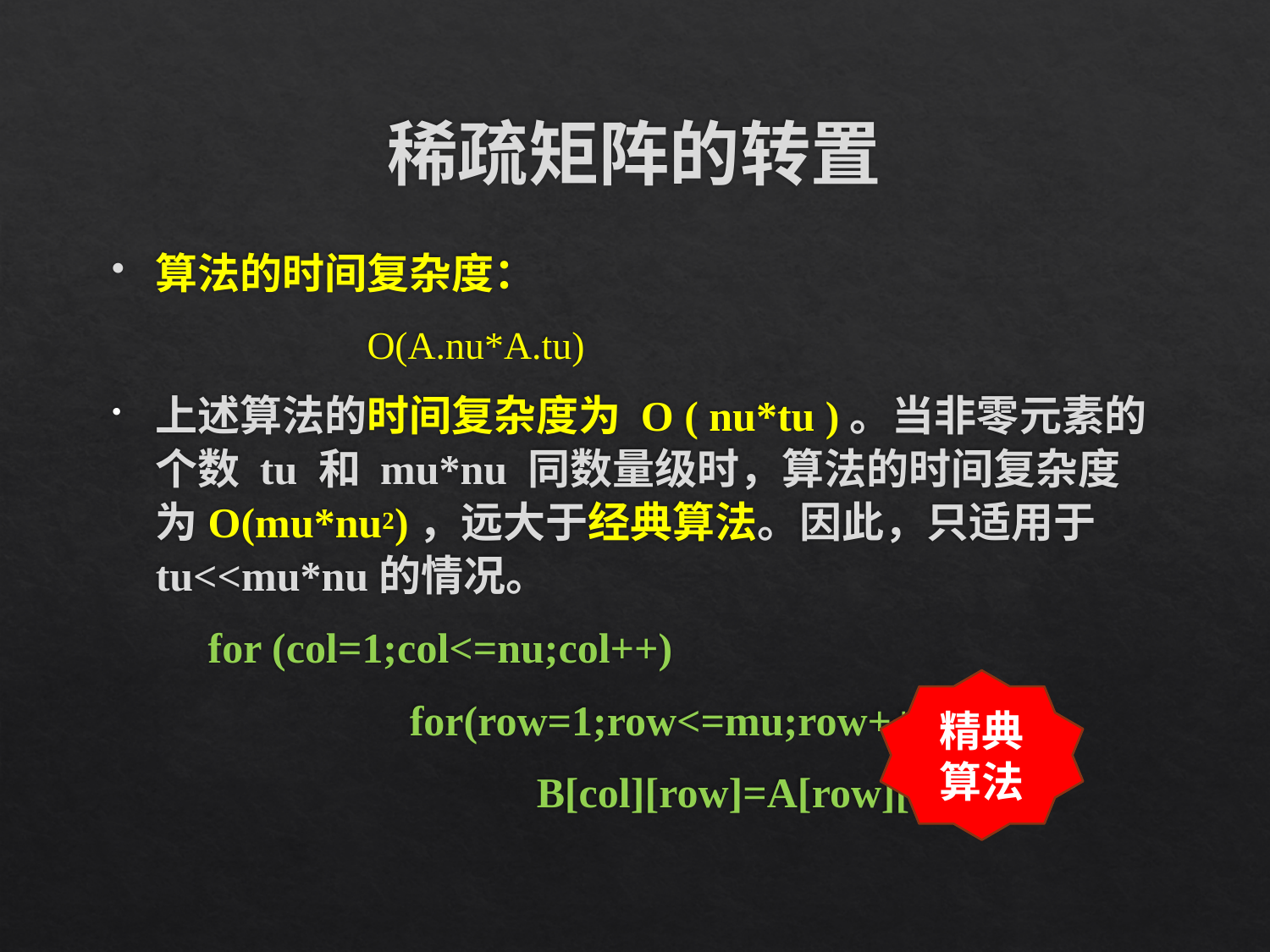

# 稀疏矩阵的转置
算法的时间复杂度：
		O(A.nu*A.tu)
上述算法的时间复杂度为 O ( nu*tu )。当非零元素的个数 tu 和 mu*nu 同数量级时，算法的时间复杂度为O(mu*nu2)，远大于经典算法。因此，只适用于tu<<mu*nu的情况。
	for (col=1;col<=nu;col++)
			for(row=1;row<=mu;row++)
				B[col][row]=A[row][col];

精典算法